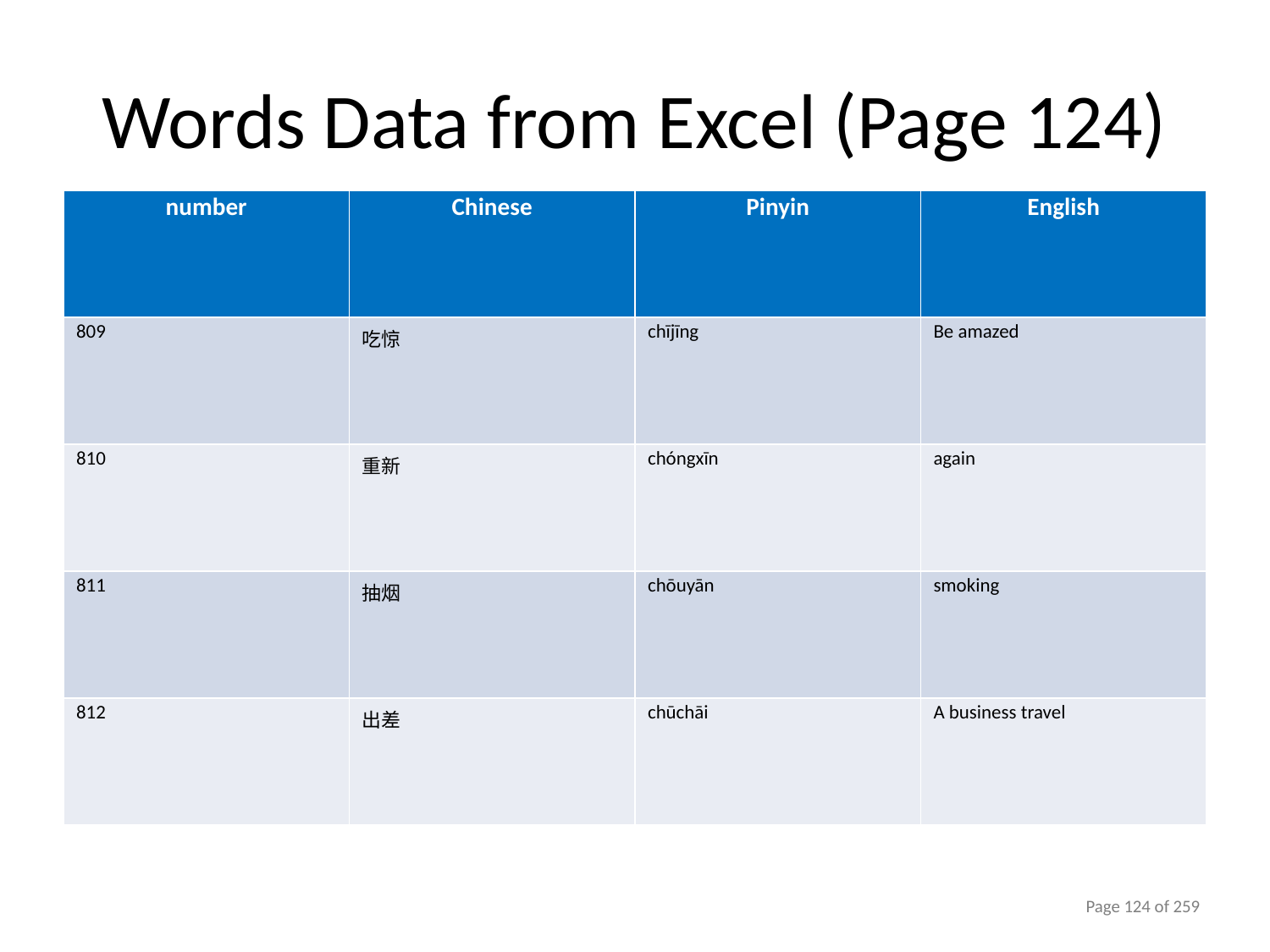

# Words Data from Excel (Page 124)
| number | Chinese | Pinyin | English |
| --- | --- | --- | --- |
| 809 | 吃惊 | chījīng | Be amazed |
| 810 | 重新 | chóngxīn | again |
| 811 | 抽烟 | chōuyān | smoking |
| 812 | 出差 | chūchāi | A business travel |

Page 124 of 259